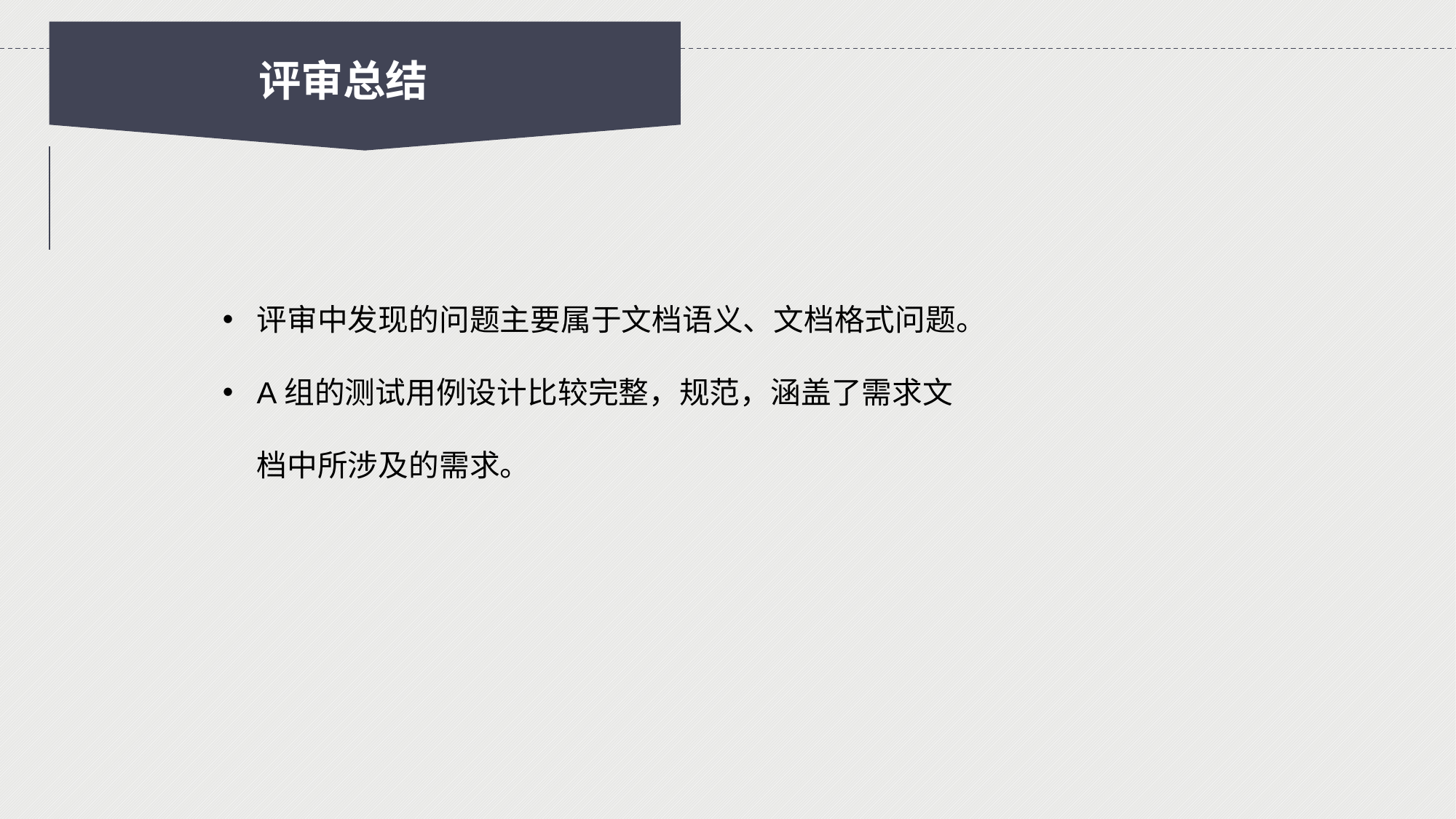

评审总结
评审中发现的问题主要属于文档语义、文档格式问题。
A组的测试用例设计比较完整，规范，涵盖了需求文档中所涉及的需求。